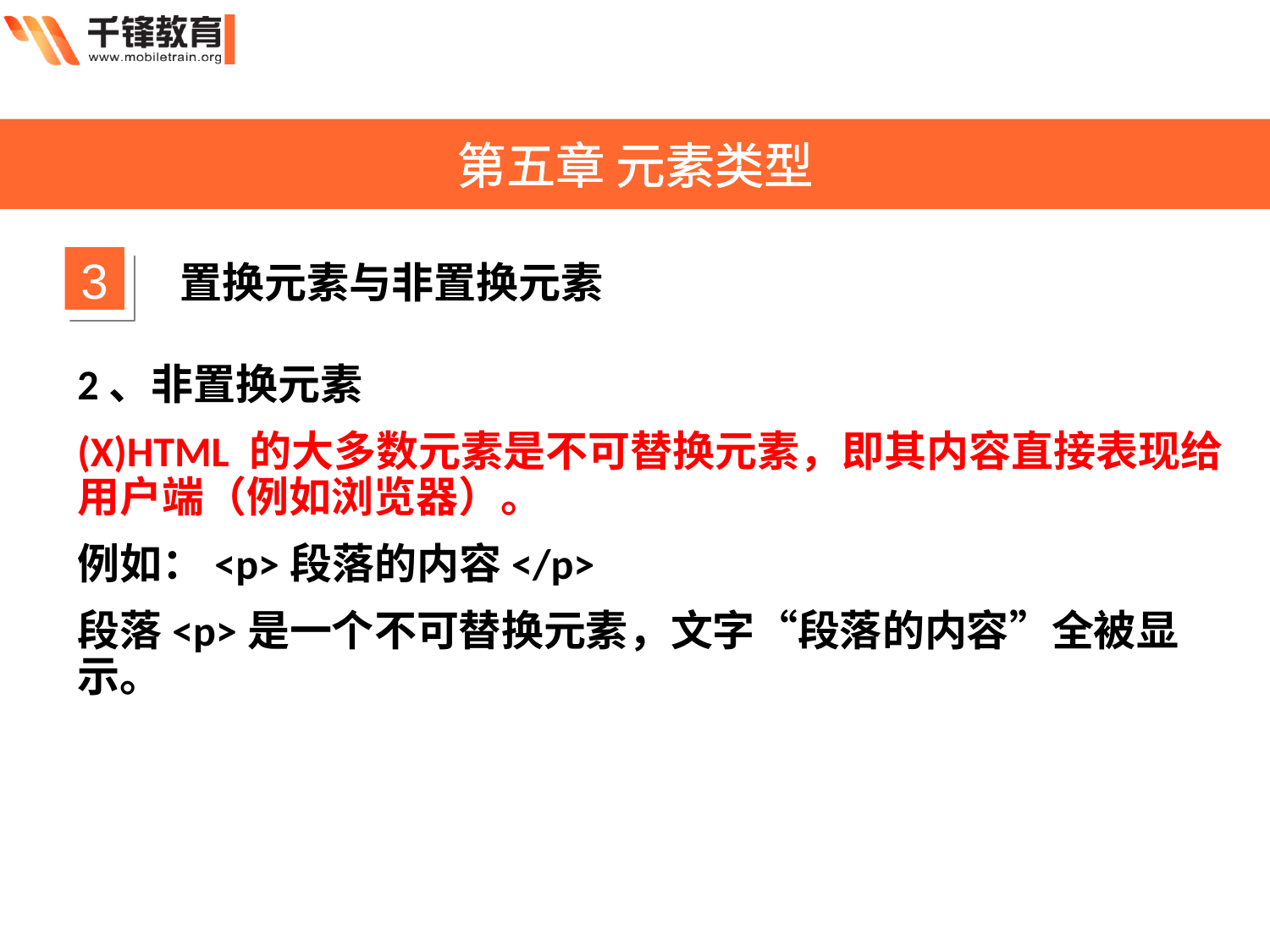

第五章 元素类型
3

置换元素与非置换元素

2、非置换元素
(X)HTML 的大多数元素是不可替换元素，即其内容直接表现给用户端（例如浏览器）。
例如：<p>段落的内容</p>
段落<p>是一个不可替换元素，文字“段落的内容”全被显示。